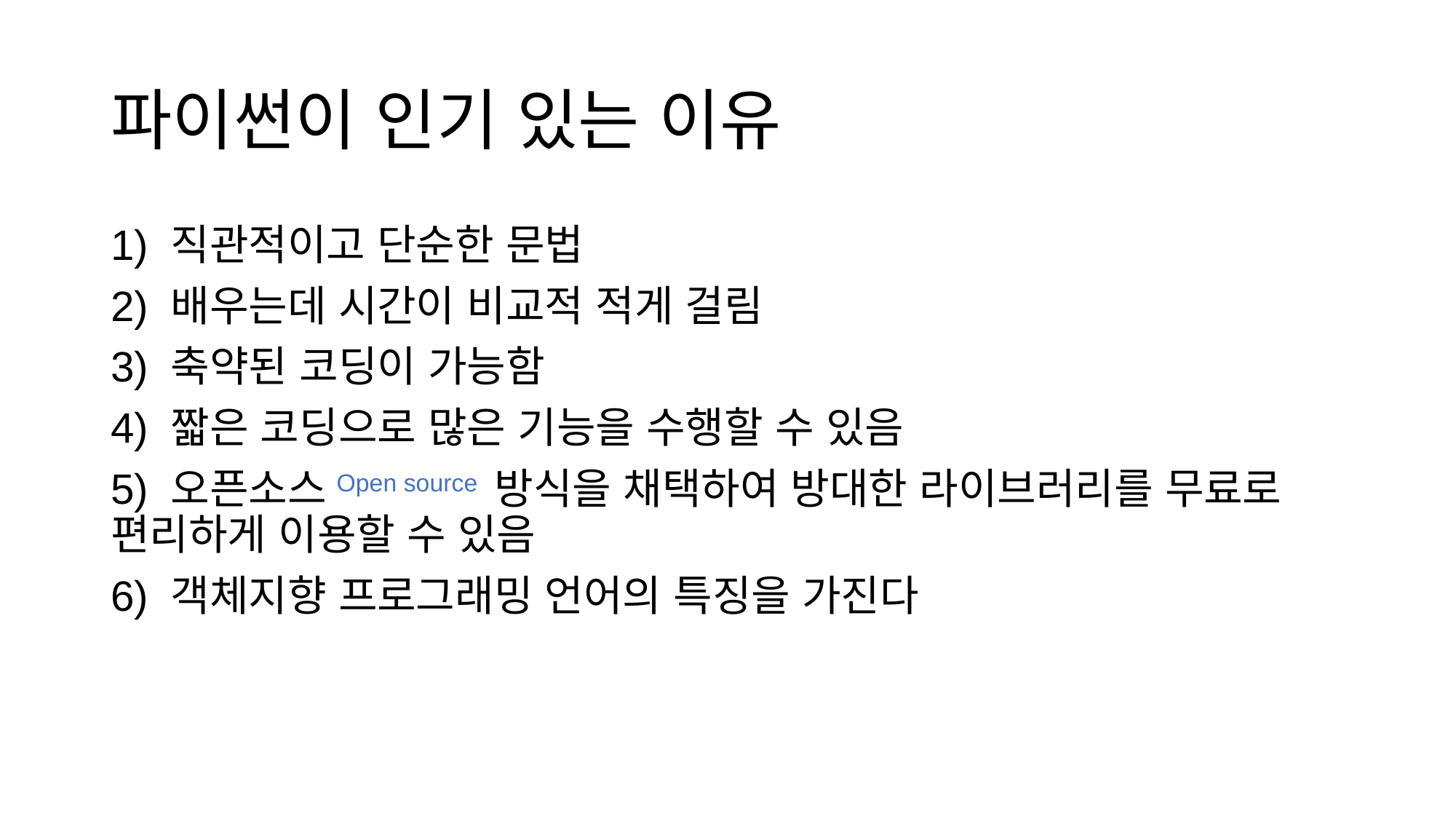

# 파이썬이 인기 있는 이유
1) 직관적이고 단순한 문법
2) 배우는데 시간이 비교적 적게 걸림
3) 축약된 코딩이 가능함
4) 짧은 코딩으로 많은 기능을 수행할 수 있음
5) 오픈소스Open source 방식을 채택하여 방대한 라이브러리를 무료로 편리하게 이용할 수 있음
6) 객체지향 프로그래밍 언어의 특징을 가진다